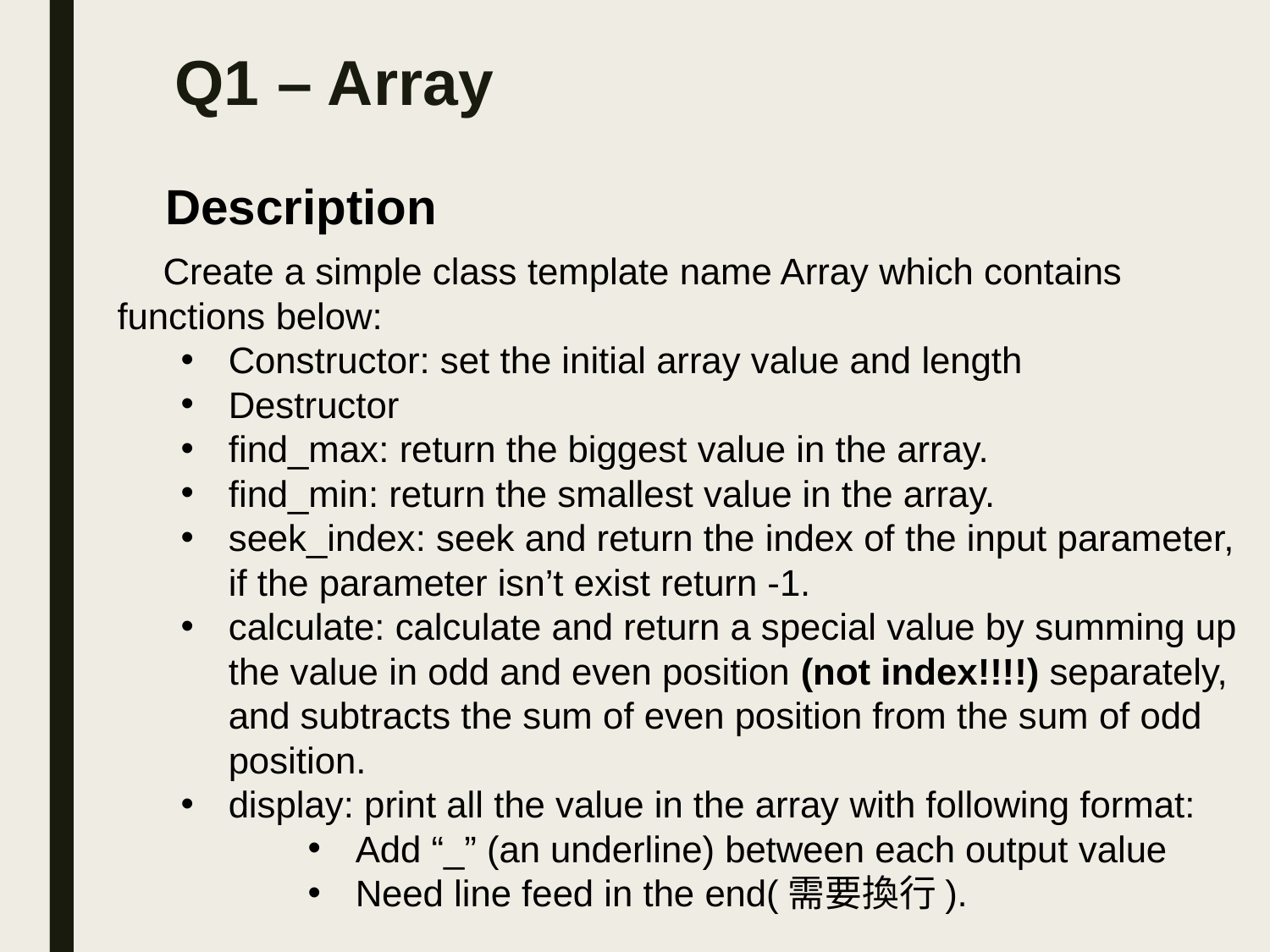

# Q1 – Array
Description
　Create a simple class template name Array which contains functions below:
Constructor: set the initial array value and length
Destructor
find_max: return the biggest value in the array.
find_min: return the smallest value in the array.
seek_index: seek and return the index of the input parameter, if the parameter isn’t exist return -1.
calculate: calculate and return a special value by summing up the value in odd and even position (not index!!!!) separately, and subtracts the sum of even position from the sum of odd position.
display: print all the value in the array with following format:
Add “_” (an underline) between each output value
Need line feed in the end(需要換行).